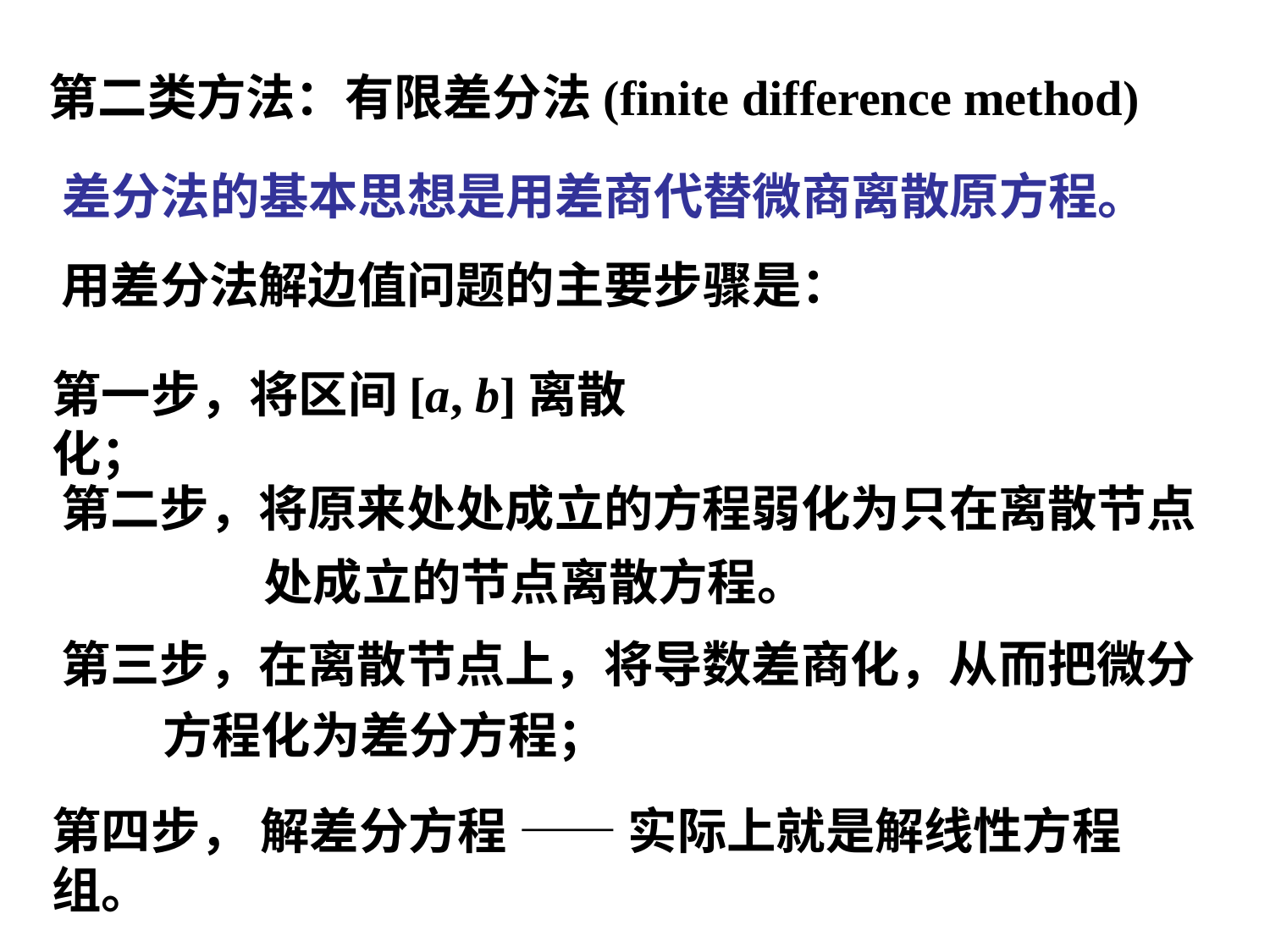

第二类方法：有限差分法(finite difference method)
差分法的基本思想是用差商代替微商离散原方程。
用差分法解边值问题的主要步骤是：
第一步，将区间[a, b]离散化；
第二步，将原来处处成立的方程弱化为只在离散节点
                 处成立的节点离散方程。
第三步，在离散节点上，将导数差商化，从而把微分
        方程化为差分方程；
第四步， 解差分方程 —— 实际上就是解线性方程组。